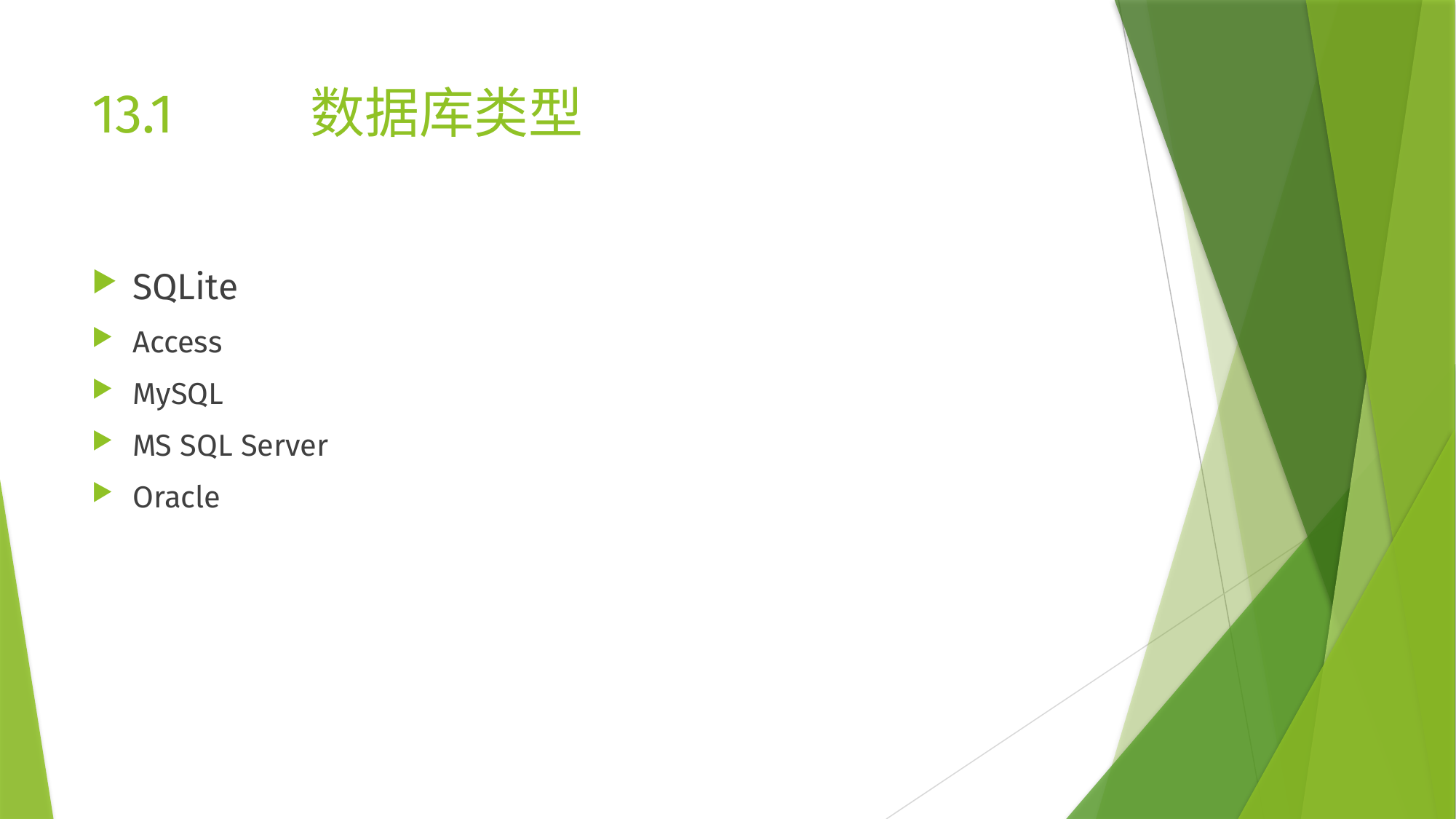

# 13.1		数据库类型
SQLite
Access
MySQL
MS SQL Server
Oracle